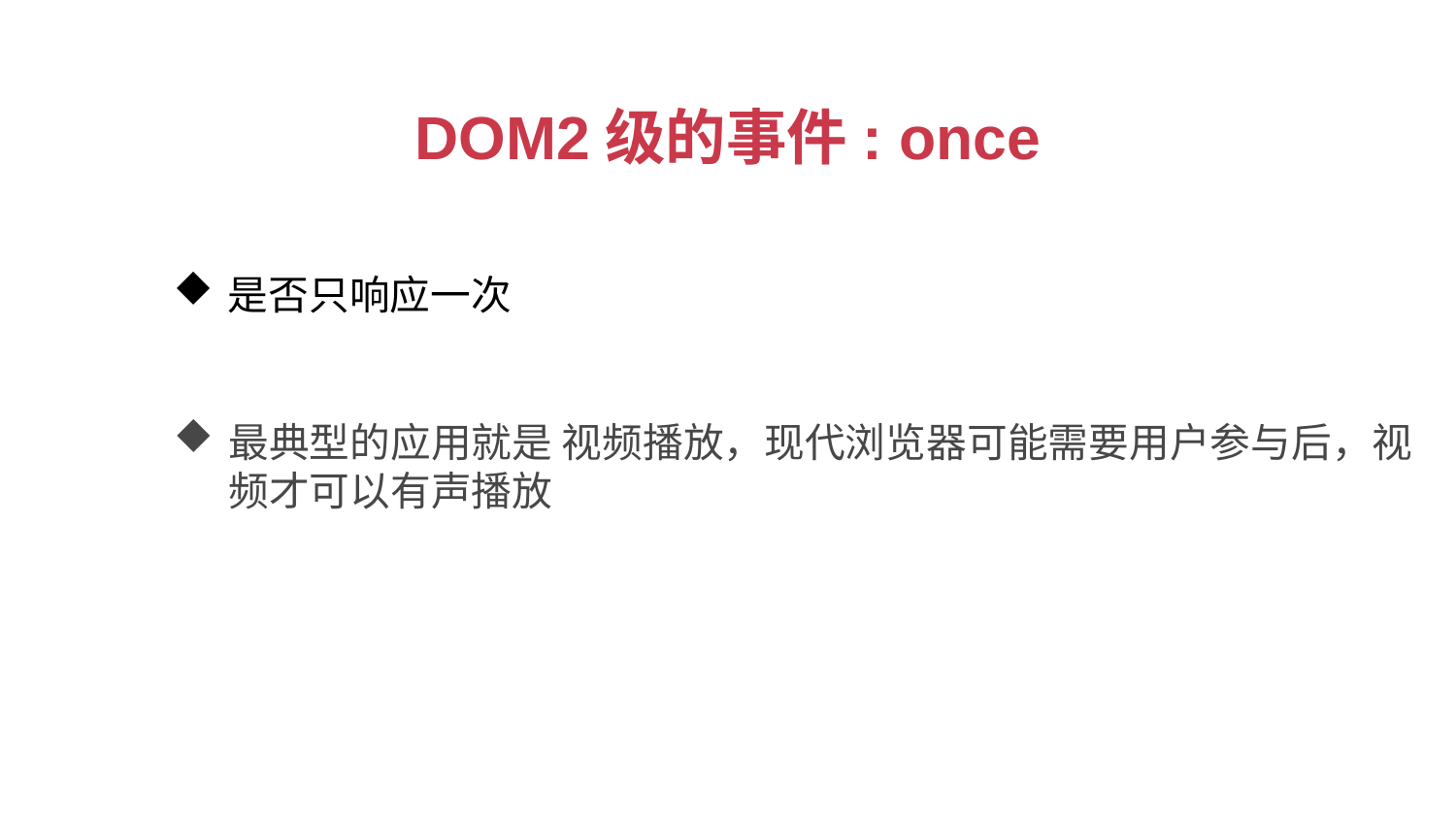

DOM2级的事件: once
是否只响应一次
最典型的应用就是 视频播放，现代浏览器可能需要用户参与后，视频才可以有声播放